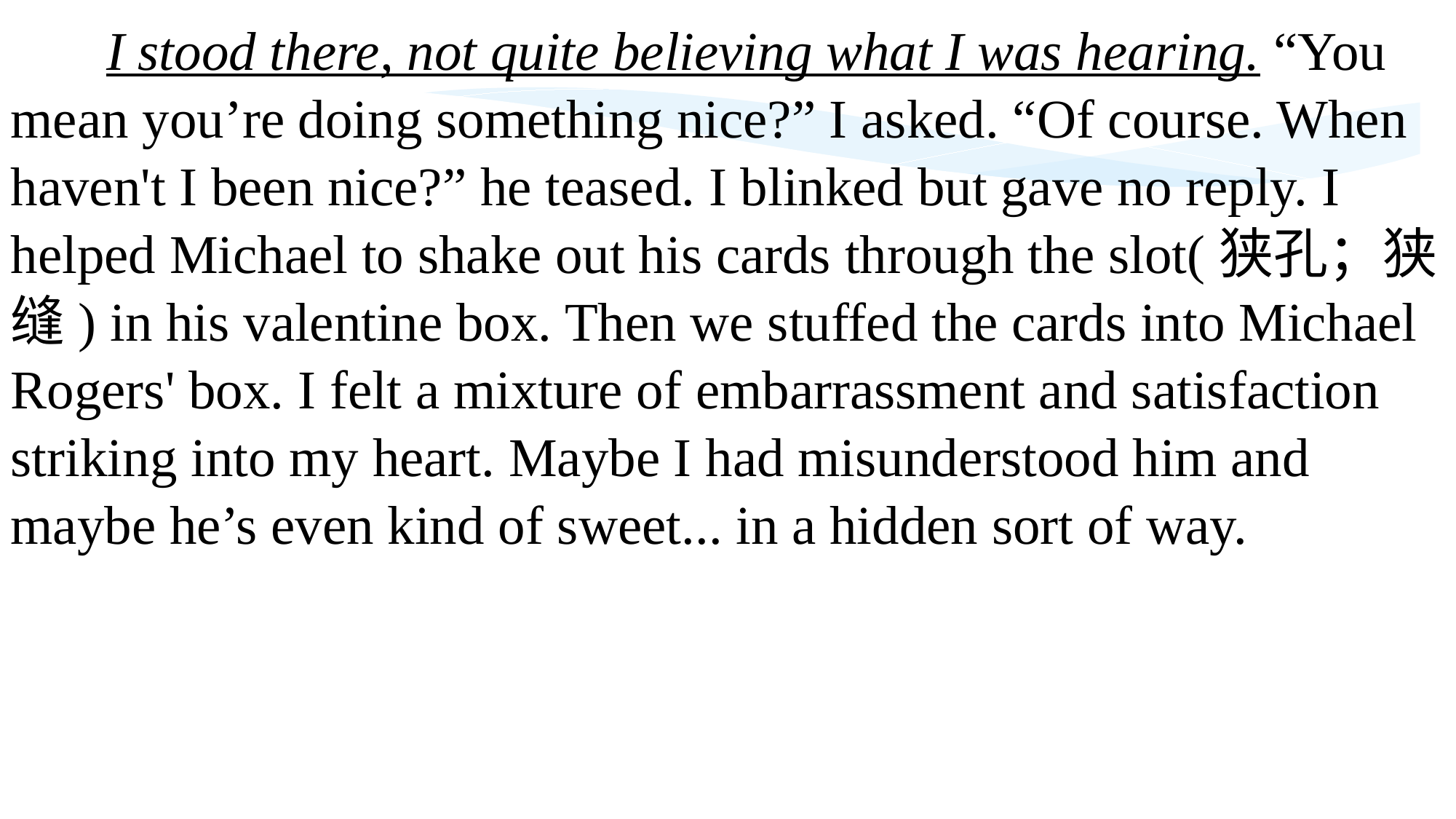

I stood there, not quite believing what I was hearing. “You mean you’re doing something nice?” I asked. “Of course. When haven't I been nice?” he teased. I blinked but gave no reply. I helped Michael to shake out his cards through the slot(狭孔；狭缝) in his valentine box. Then we stuffed the cards into Michael Rogers' box. I felt a mixture of embarrassment and satisfaction striking into my heart. Maybe I had misunderstood him and maybe he’s even kind of sweet... in a hidden sort of way.